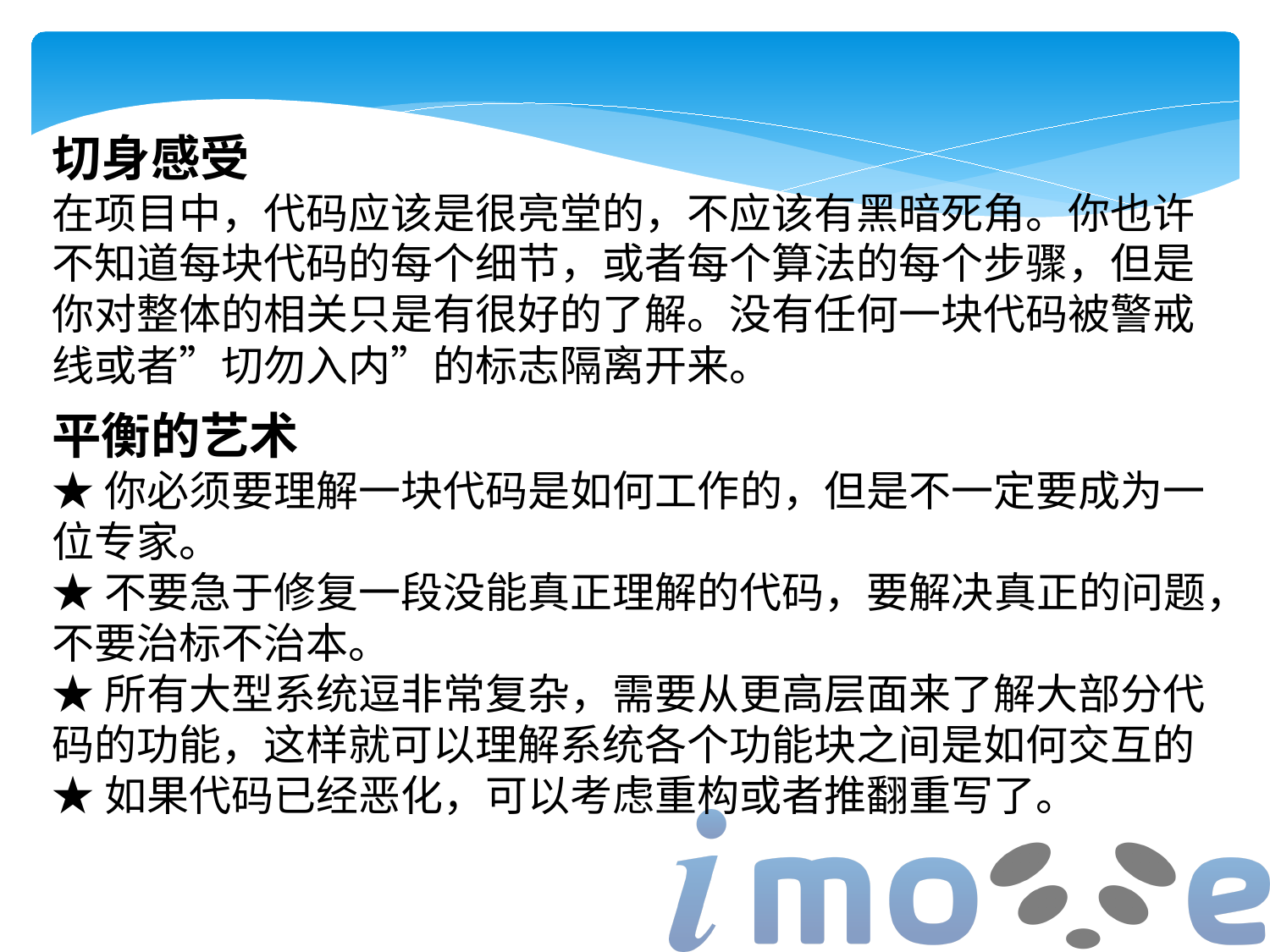

切身感受
在项目中，代码应该是很亮堂的，不应该有黑暗死角。你也许不知道每块代码的每个细节，或者每个算法的每个步骤，但是你对整体的相关只是有很好的了解。没有任何一块代码被警戒线或者”切勿入内”的标志隔离开来。
平衡的艺术
★你必须要理解一块代码是如何工作的，但是不一定要成为一位专家。
★不要急于修复一段没能真正理解的代码，要解决真正的问题，不要治标不治本。
★所有大型系统逗非常复杂，需要从更高层面来了解大部分代码的功能，这样就可以理解系统各个功能块之间是如何交互的
★如果代码已经恶化，可以考虑重构或者推翻重写了。